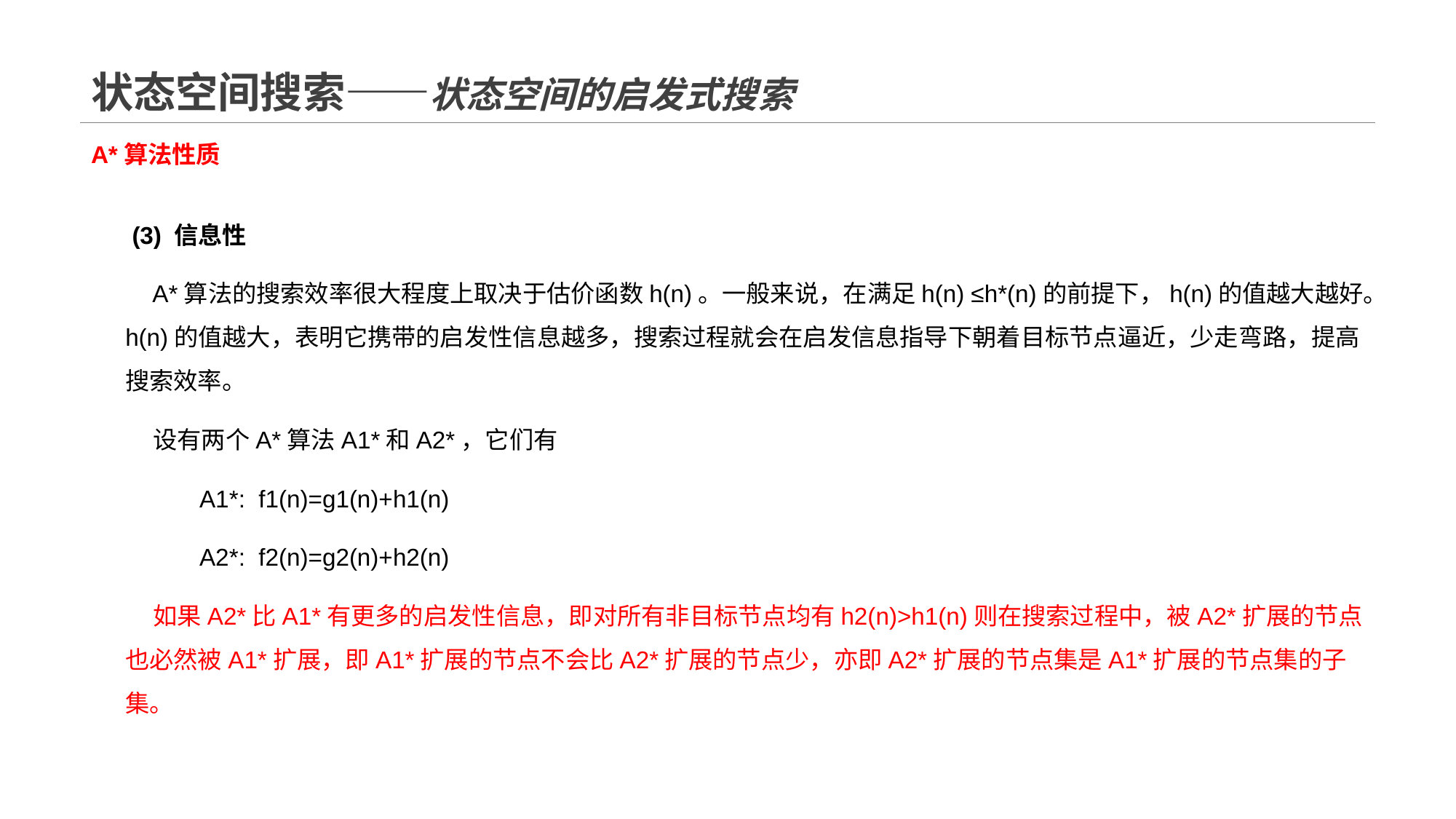

# 状态空间搜索——状态空间的启发式搜索
A*算法性质
 (3) 信息性
    A*算法的搜索效率很大程度上取决于估价函数h(n)。一般来说，在满足h(n) ≤h*(n)的前提下，h(n)的值越大越好。h(n)的值越大，表明它携带的启发性信息越多，搜索过程就会在启发信息指导下朝着目标节点逼近，少走弯路，提高搜索效率。
    设有两个A*算法A1*和A2*，它们有
           A1*:  f1(n)=g1(n)+h1(n)
           A2*:  f2(n)=g2(n)+h2(n)
    如果A2*比A1*有更多的启发性信息，即对所有非目标节点均有h2(n)>h1(n)则在搜索过程中，被A2*扩展的节点也必然被A1*扩展，即A1*扩展的节点不会比A2*扩展的节点少，亦即A2*扩展的节点集是A1*扩展的节点集的子集。